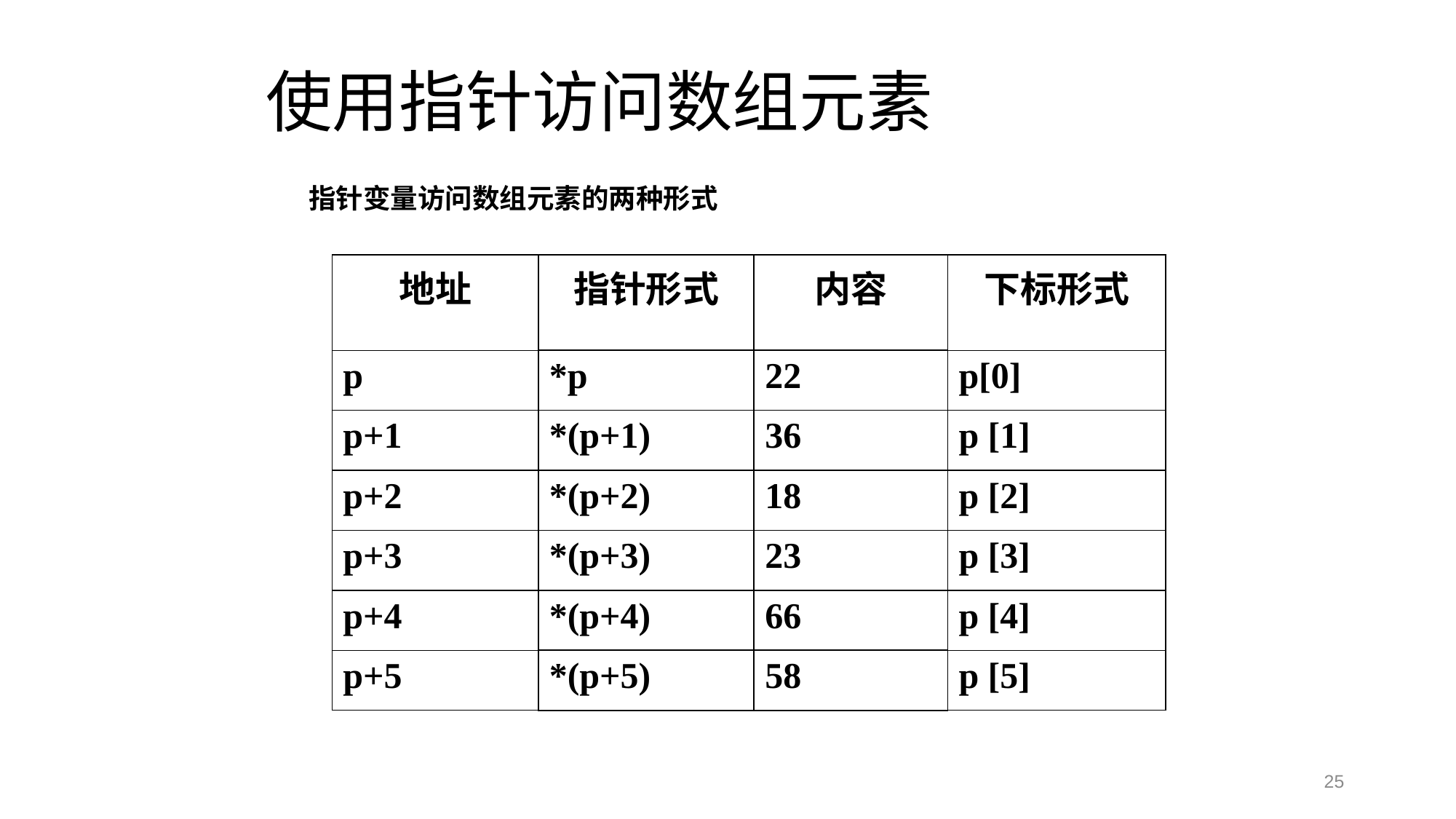

# 使用指针访问数组元素
指针变量访问数组元素的两种形式

| 地址 | 指针形式 | 内容 | 下标形式 |
| --- | --- | --- | --- |
| p | \*p | 22 | p[0] |
| p+1 | \*(p+1) | 36 | p [1] |
| p+2 | \*(p+2) | 18 | p [2] |
| p+3 | \*(p+3) | 23 | p [3] |
| p+4 | \*(p+4) | 66 | p [4] |
| p+5 | \*(p+5) | 58 | p [5] |

25